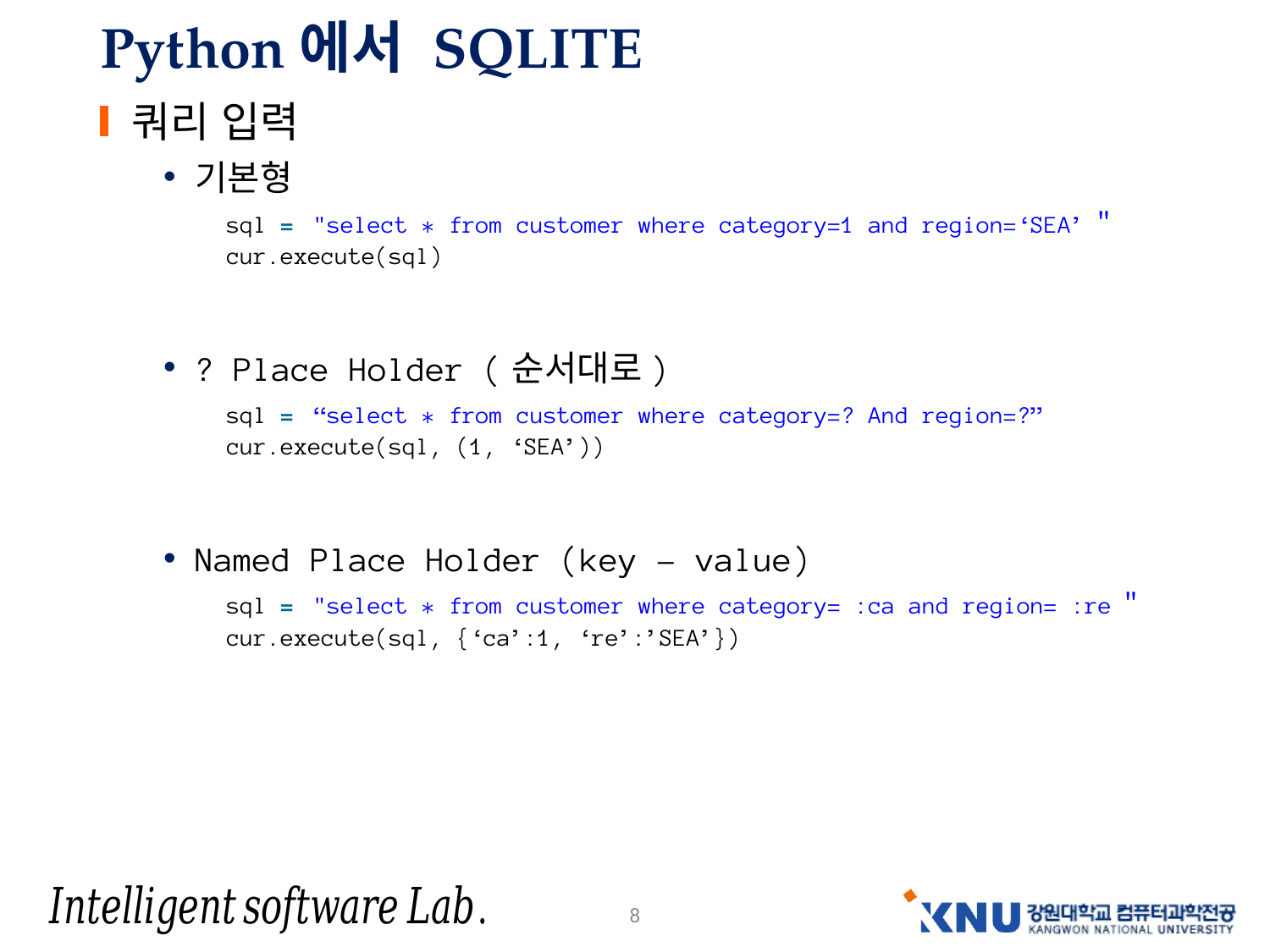

# Python에서 SQLITE
쿼리 입력
기본형
	sql = "select * from customer where category=1 and region=‘SEA’＂
	cur.execute(sql)

? Place Holder (순서대로)
	sql = “select * from customer where category=? And region=?”
	cur.execute(sql, (1, ‘SEA’))

Named Place Holder (key – value)
	sql = "select * from customer where category= :ca and region= :re＂
	cur.execute(sql, {‘ca’:1, ‘re’:’SEA’})